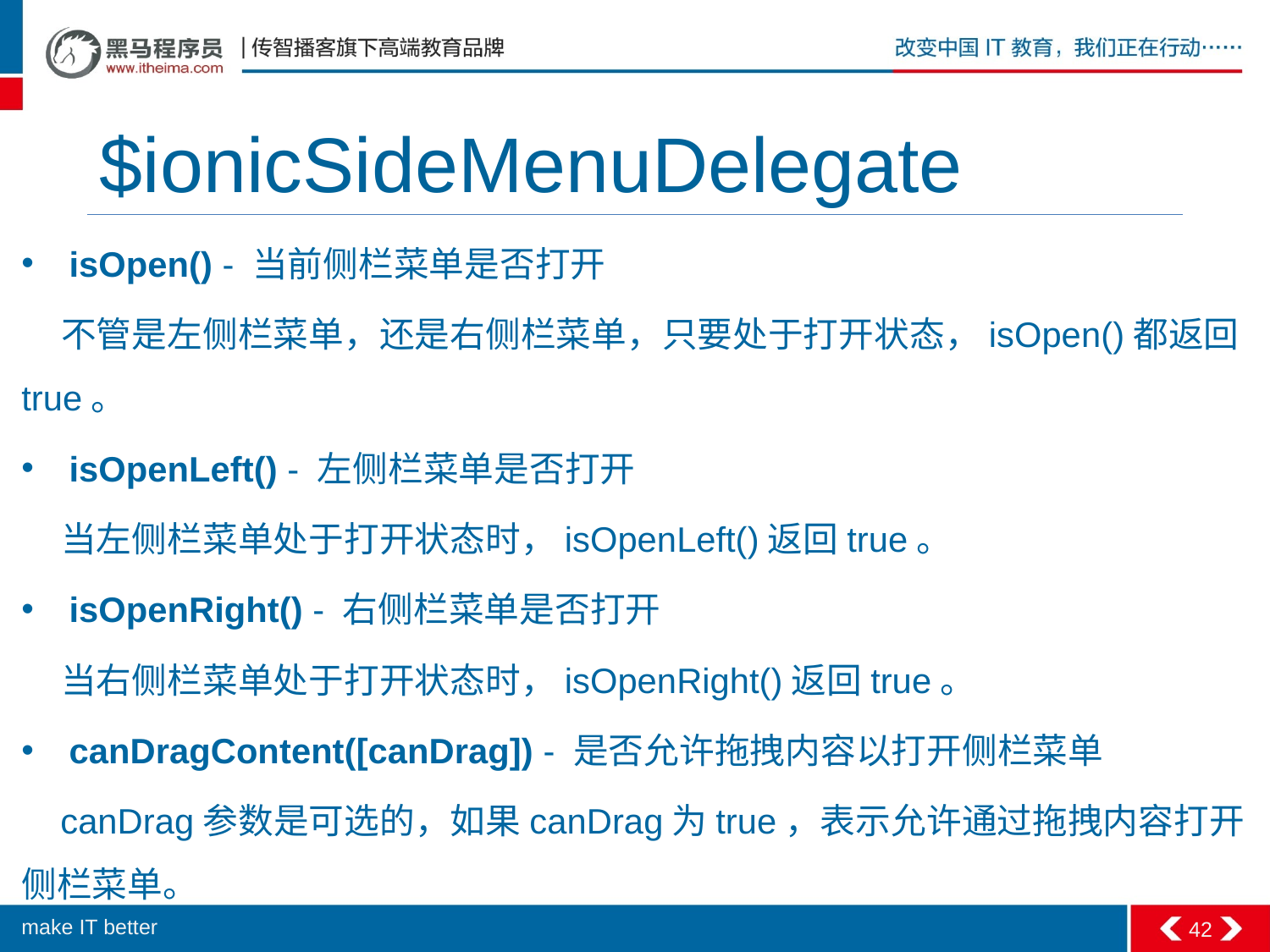

# $ionicSideMenuDelegate
isOpen() - 当前侧栏菜单是否打开
    不管是左侧栏菜单，还是右侧栏菜单，只要处于打开状态，isOpen()都返回 true。
isOpenLeft() - 左侧栏菜单是否打开
    当左侧栏菜单处于打开状态时，isOpenLeft()返回true。
isOpenRight() - 右侧栏菜单是否打开
    当右侧栏菜单处于打开状态时，isOpenRight()返回true。
canDragContent([canDrag]) - 是否允许拖拽内容以打开侧栏菜单
    canDrag参数是可选的，如果canDrag为true，表示允许通过拖拽内容打开侧栏菜单。
42

make IT better